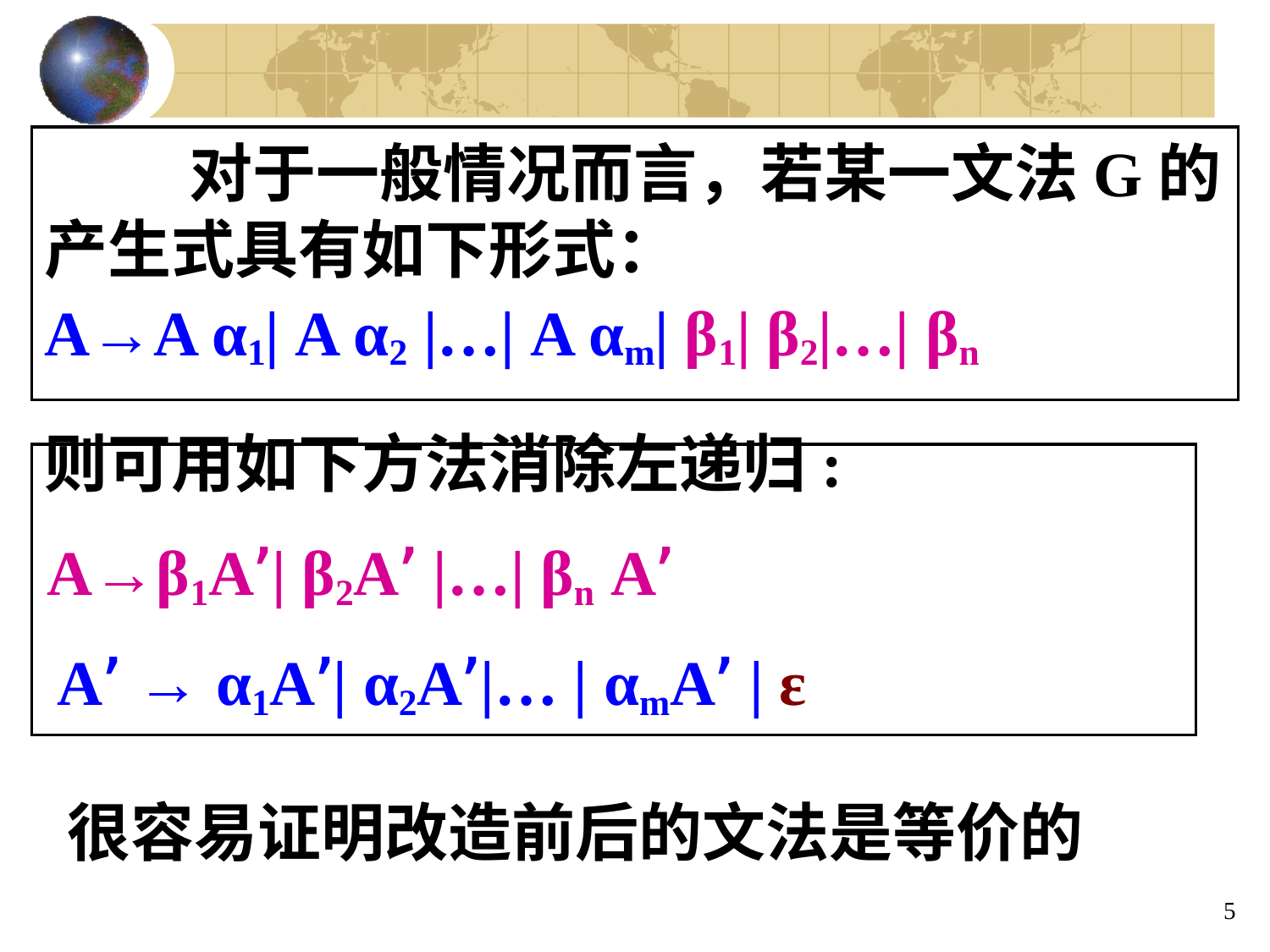

对于一般情况而言，若某一文法G的产生式具有如下形式：

A→A α1| A α2 |…| A αm| β1| β2|…| βn
则可用如下方法消除左递归:

A→β1A’| β2A’ |…| βn A’
A’ → α1A’| α2A’|… | αmA’ | ε
很容易证明改造前后的文法是等价的
5